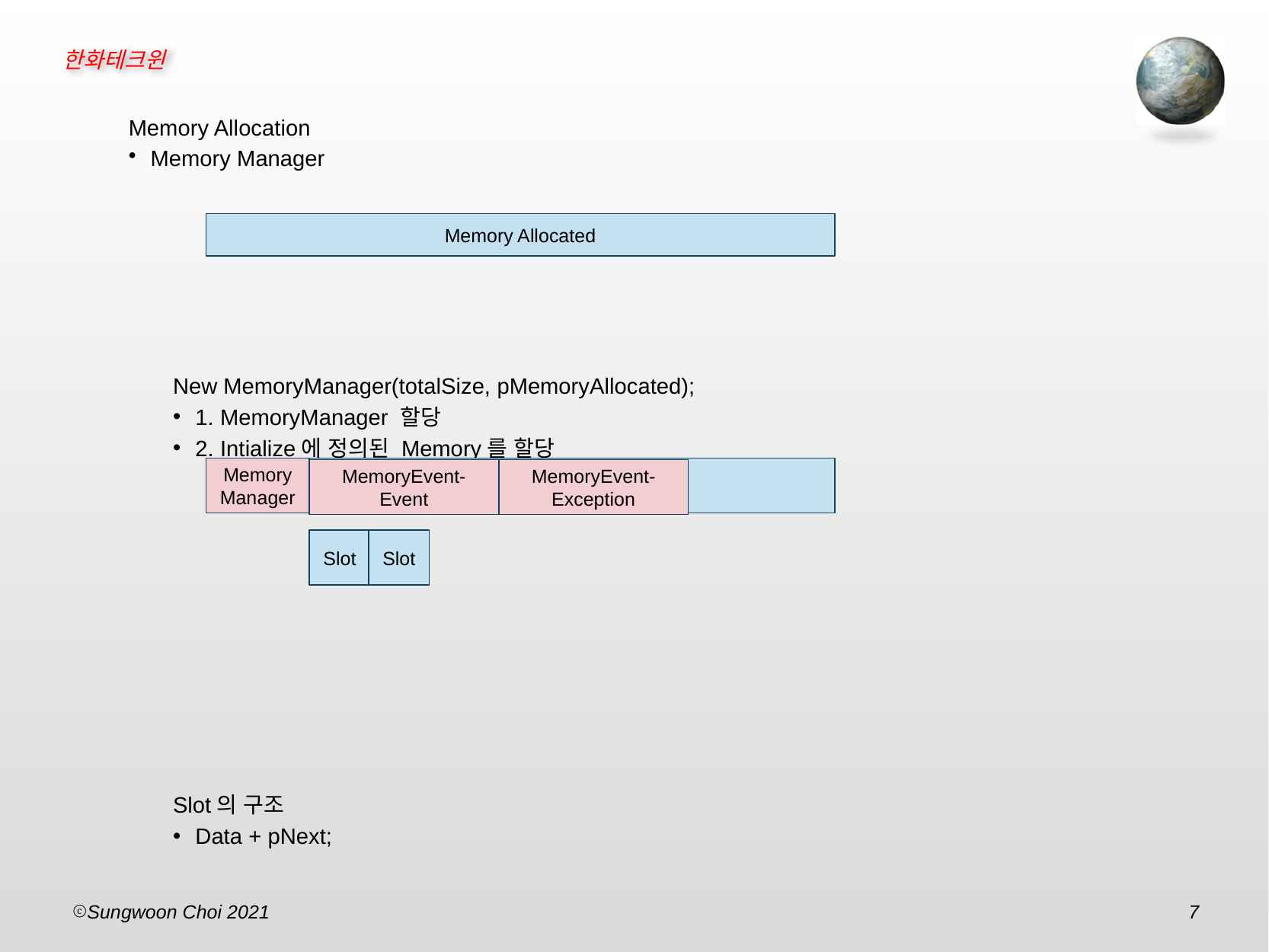

Memory Allocation
Memory Manager

New MemoryManager(totalSize, pMemoryAllocated);
1. MemoryManager 할당
2. Intialize에 정의된 Memory를 할당
Log/Exception

Slot의 구조
Data + pNext;
Memory Allocated

Memory Manager
MemoryEvent- Event
MemoryEvent- Exception
Slot
Slot
Sungwoon Choi 2021
7